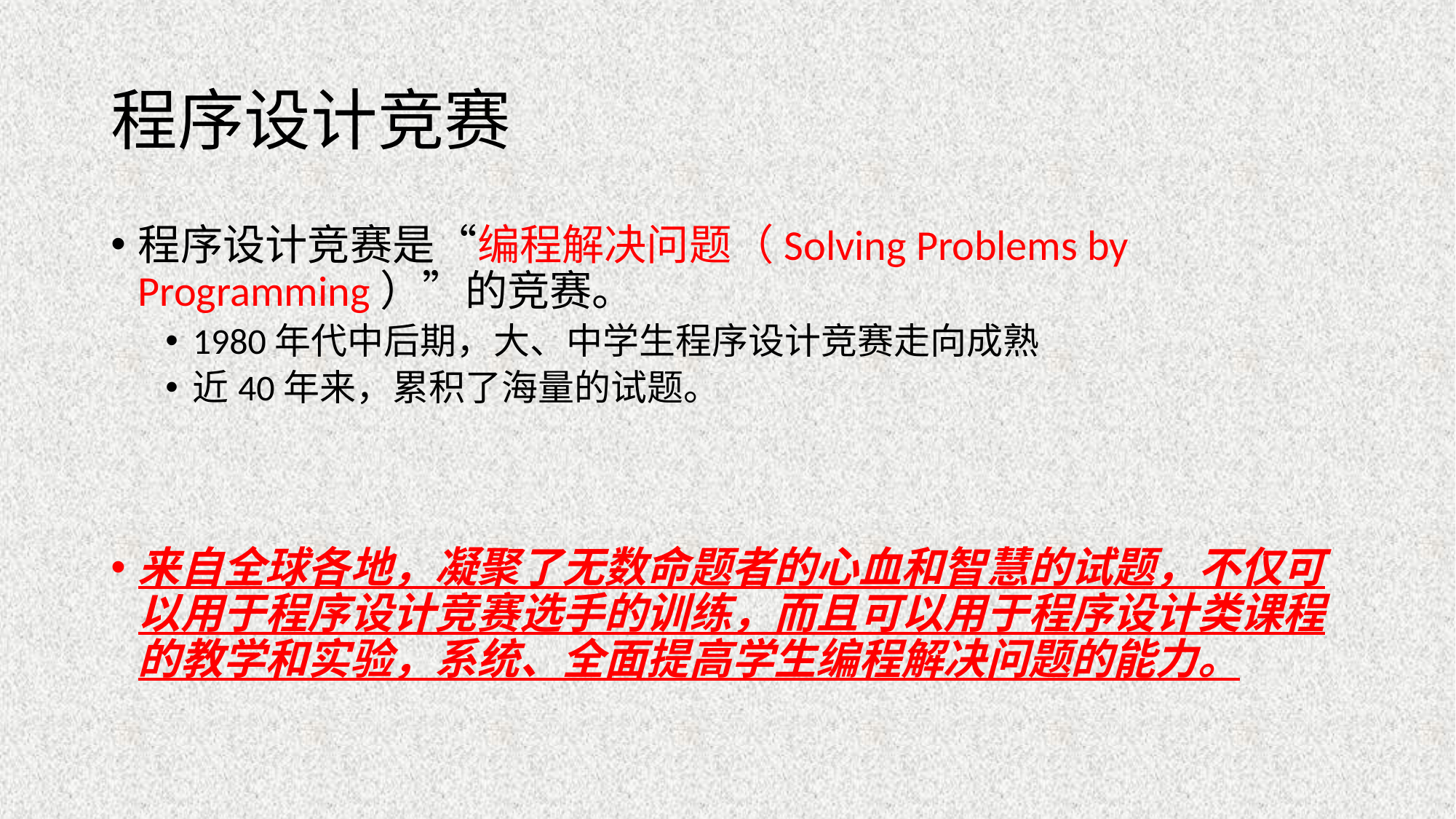

# 程序设计竞赛
程序设计竞赛是“编程解决问题（Solving Problems by Programming）”的竞赛。
1980年代中后期，大、中学生程序设计竞赛走向成熟
近40年来，累积了海量的试题。

来自全球各地，凝聚了无数命题者的心血和智慧的试题，不仅可以用于程序设计竞赛选手的训练，而且可以用于程序设计类课程的教学和实验，系统、全面提高学生编程解决问题的能力。